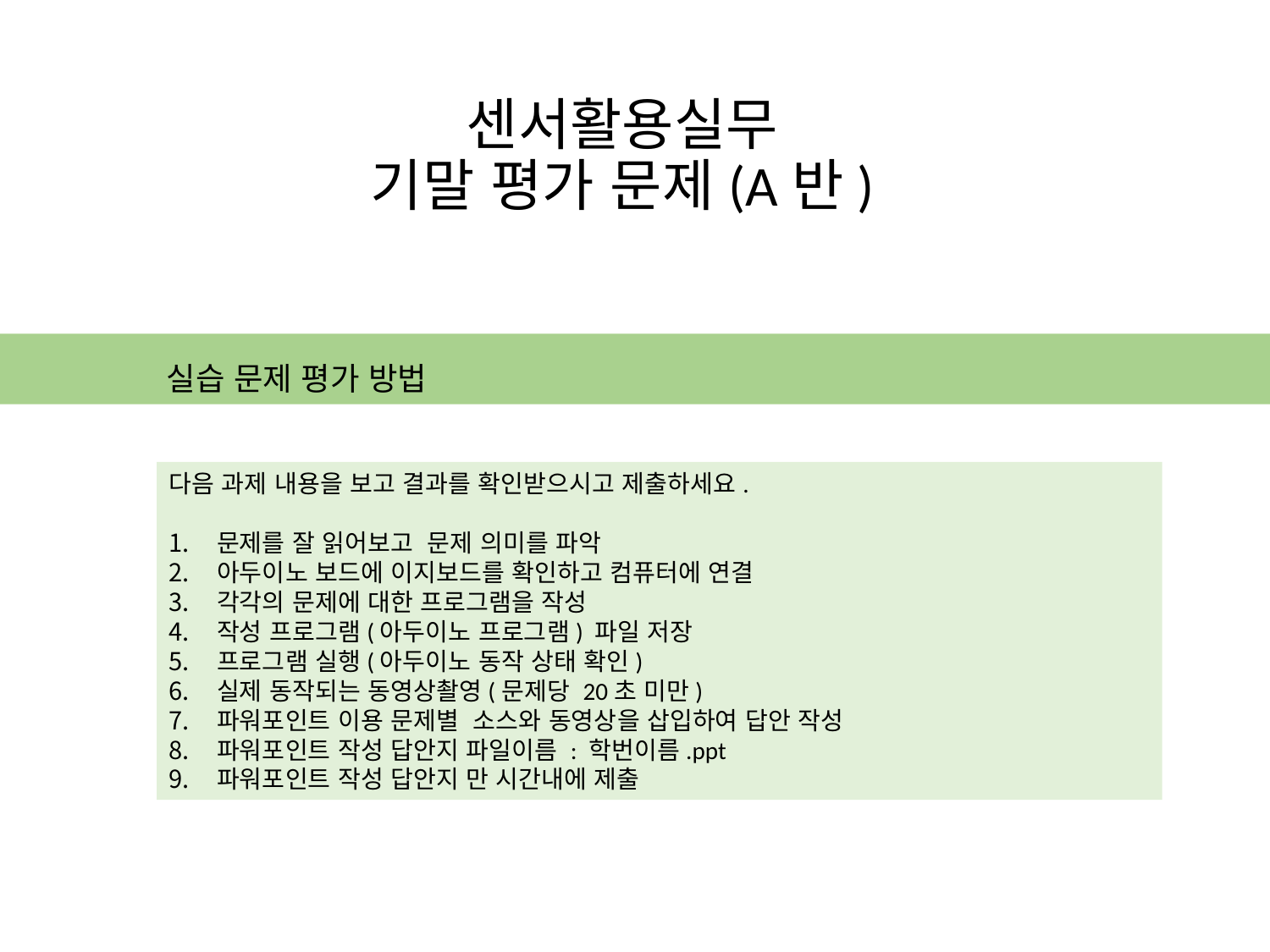

센서활용실무
기말 평가 문제(A반)

실습 문제 평가 방법
다음 과제 내용을 보고 결과를 확인받으시고 제출하세요.

문제를 잘 읽어보고  문제 의미를 파악
아두이노 보드에 이지보드를 확인하고 컴퓨터에 연결
각각의 문제에 대한 프로그램을 작성
작성 프로그램(아두이노 프로그램) 파일 저장
프로그램 실행(아두이노 동작 상태 확인)
실제 동작되는 동영상촬영(문제당 20초 미만)
파워포인트 이용 문제별  소스와 동영상을 삽입하여 답안 작성
파워포인트 작성 답안지 파일이름 : 학번이름.ppt
파워포인트 작성 답안지 만 시간내에 제출